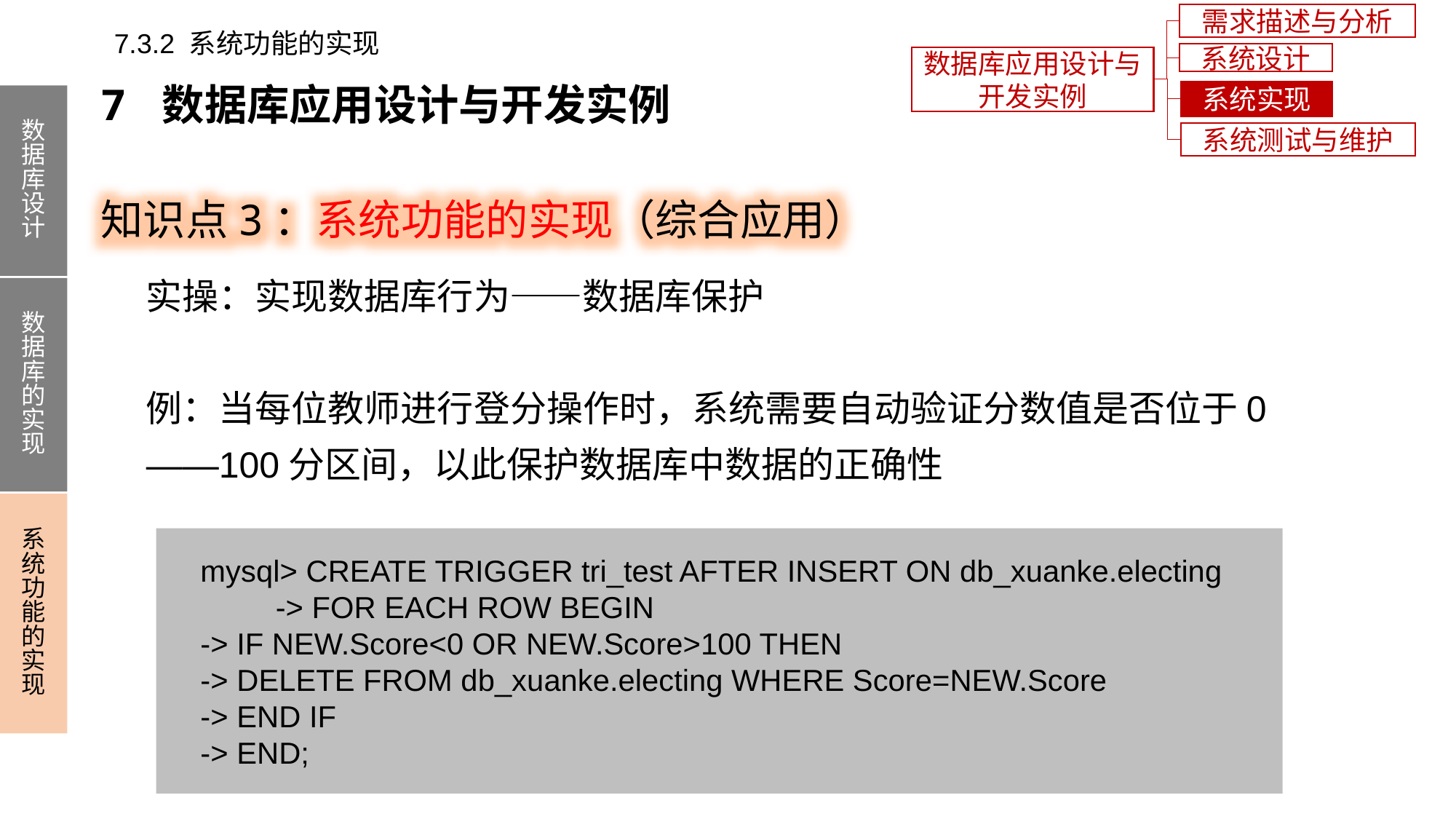

需求描述与分析
7.3.2 系统功能的实现
系统设计
数据库应用设计与开发实例
7 数据库应用设计与开发实例
系统实现
数据库设计
数据库的实现
系统功能的实现
系统测试与维护
知识点3：系统功能的实现（综合应用）
实操：实现数据库行为——数据库保护

例：当每位教师进行登分操作时，系统需要自动验证分数值是否位于0——100分区间，以此保护数据库中数据的正确性
    mysql> CREATE TRIGGER tri_test AFTER INSERT ON db_xuanke.electing
             -> FOR EACH ROW BEGIN
    -> IF NEW.Score<0 OR NEW.Score>100 THEN
    -> DELETE FROM db_xuanke.electing WHERE Score=NEW.Score
    -> END IF
    -> END;